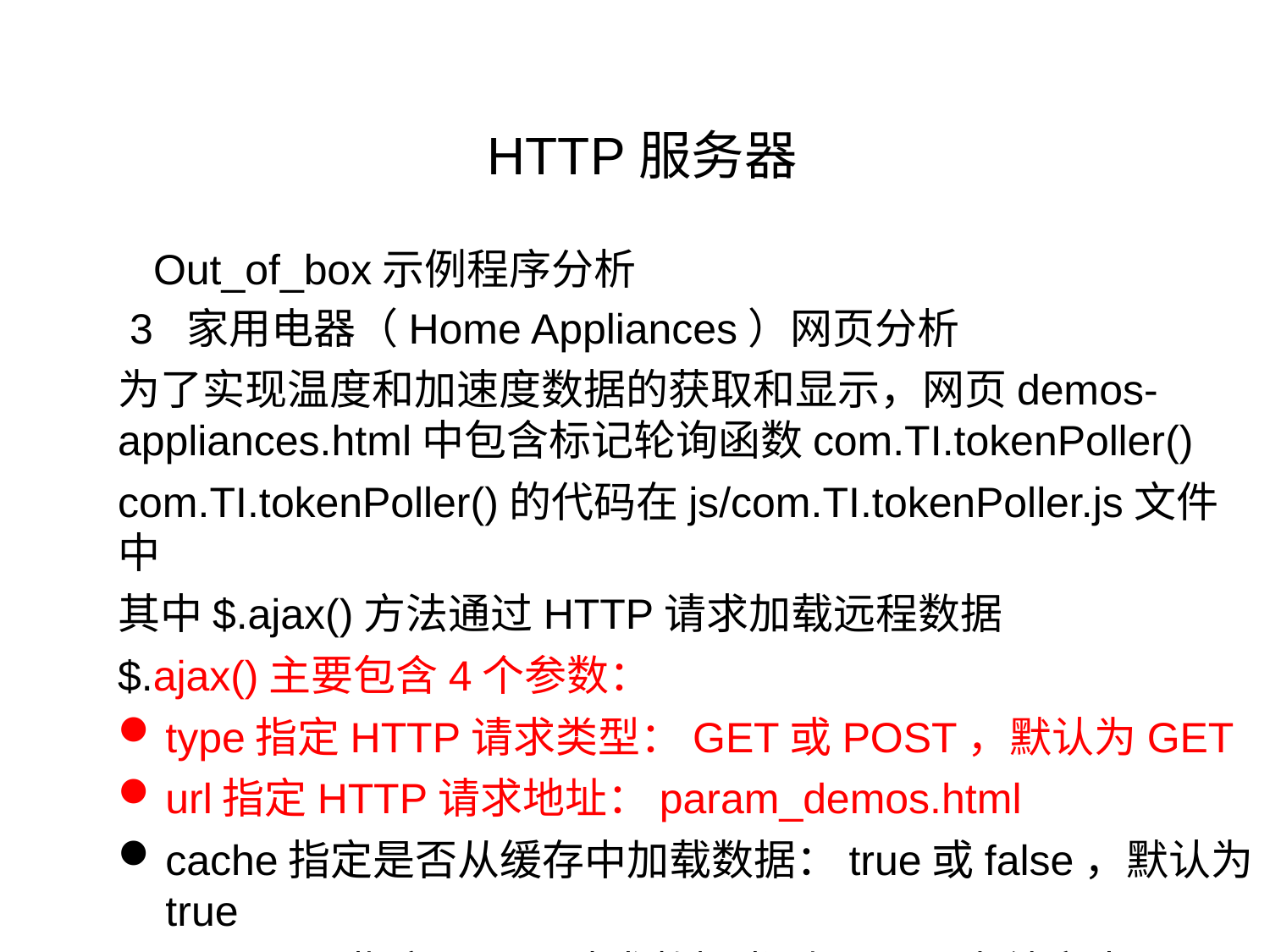

HTTP服务器
   Out_of_box示例程序分析
 3  家用电器（Home Appliances）网页分析
为了实现温度和加速度数据的获取和显示，网页demos-appliances.html中包含标记轮询函数com.TI.tokenPoller()
com.TI.tokenPoller()的代码在js/com.TI.tokenPoller.js文件中
其中$.ajax()方法通过HTTP请求加载远程数据
$.ajax()主要包含4个参数：
type指定HTTP请求类型：GET或POST，默认为GET
url指定HTTP请求地址：param_demos.html
cache指定是否从缓存中加载数据：true或false，默认为true
dataType指定HTTP请求数据类型：html为纯文本HTML